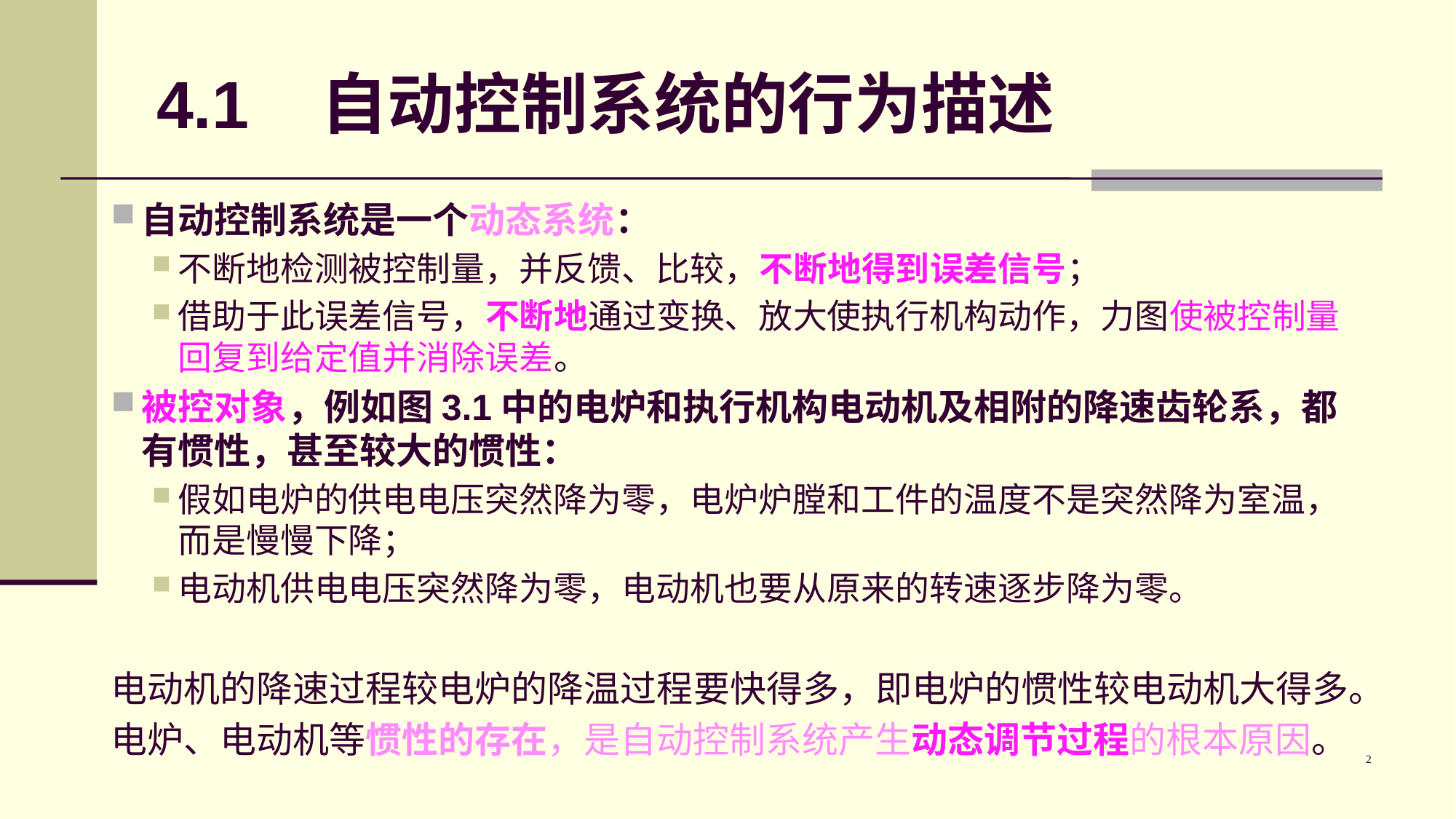

# 4.1   自动控制系统的行为描述
自动控制系统是一个动态系统：
不断地检测被控制量，并反馈、比较，不断地得到误差信号；
借助于此误差信号，不断地通过变换、放大使执行机构动作，力图使被控制量回复到给定值并消除误差。
被控对象，例如图3.1中的电炉和执行机构电动机及相附的降速齿轮系，都有惯性，甚至较大的惯性：
假如电炉的供电电压突然降为零，电炉炉膛和工件的温度不是突然降为室温，而是慢慢下降；
电动机供电电压突然降为零，电动机也要从原来的转速逐步降为零。

电动机的降速过程较电炉的降温过程要快得多，即电炉的惯性较电动机大得多。
电炉、电动机等惯性的存在，是自动控制系统产生动态调节过程的根本原因。

2